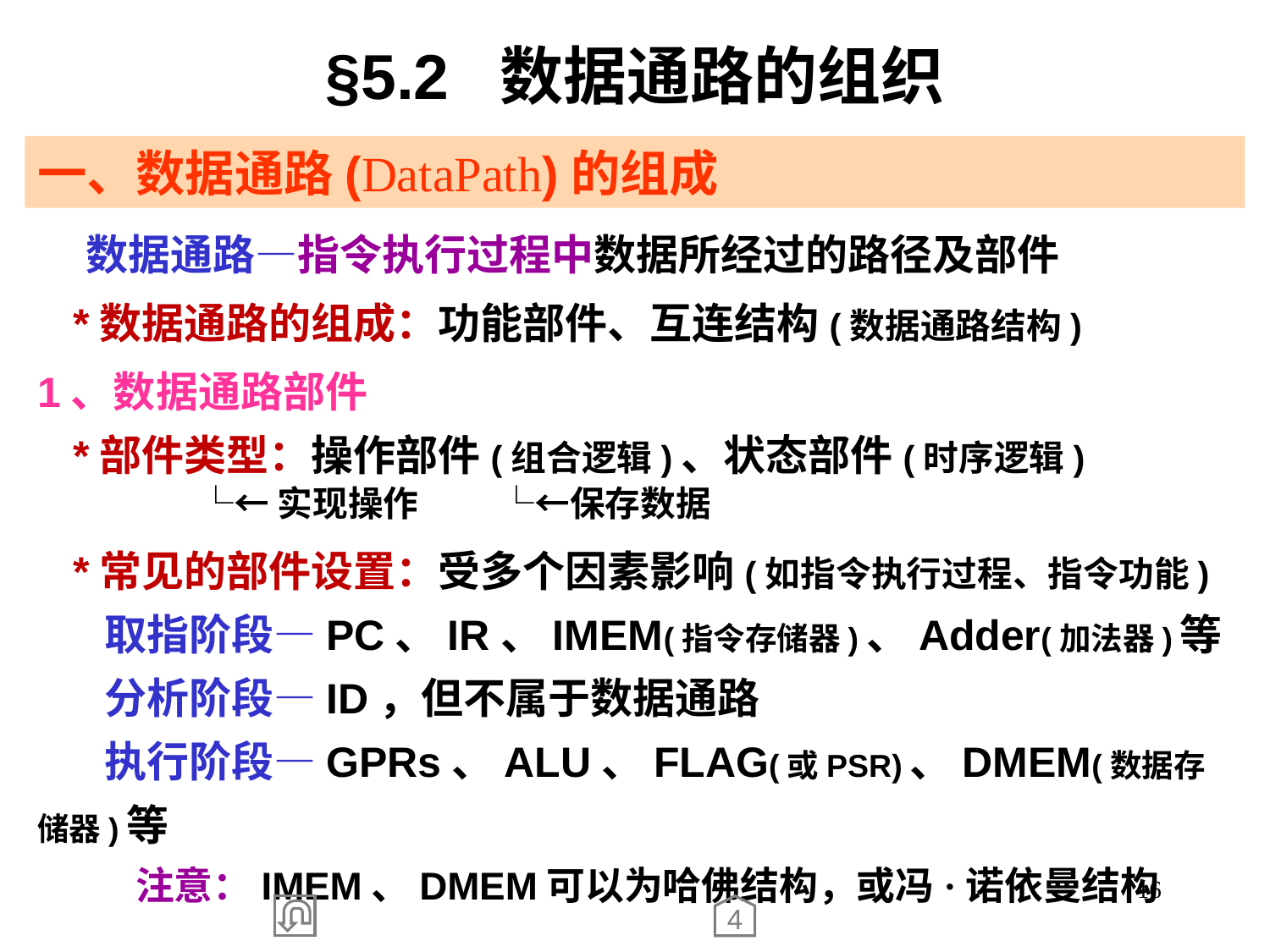

§5.2  数据通路的组织
一、数据通路(DataPath)的组成
    数据通路—指令执行过程中数据所经过的路径及部件
   *数据通路的组成：功能部件、互连结构(数据通路结构)
1、数据通路部件
   *部件类型：操作部件(组合逻辑)、状态部件(时序逻辑)
                    └←实现操作          └←保存数据
   *常见的部件设置：受多个因素影响(如指令执行过程、指令功能)
      取指阶段—PC、IR、IMEM(指令存储器)、Adder(加法器)等
      分析阶段—ID，但不属于数据通路
      执行阶段—GPRs、ALU、FLAG(或PSR)、DMEM(数据存储器)等
          注意：IMEM、DMEM可以为哈佛结构，或冯·诺依曼结构
16

4